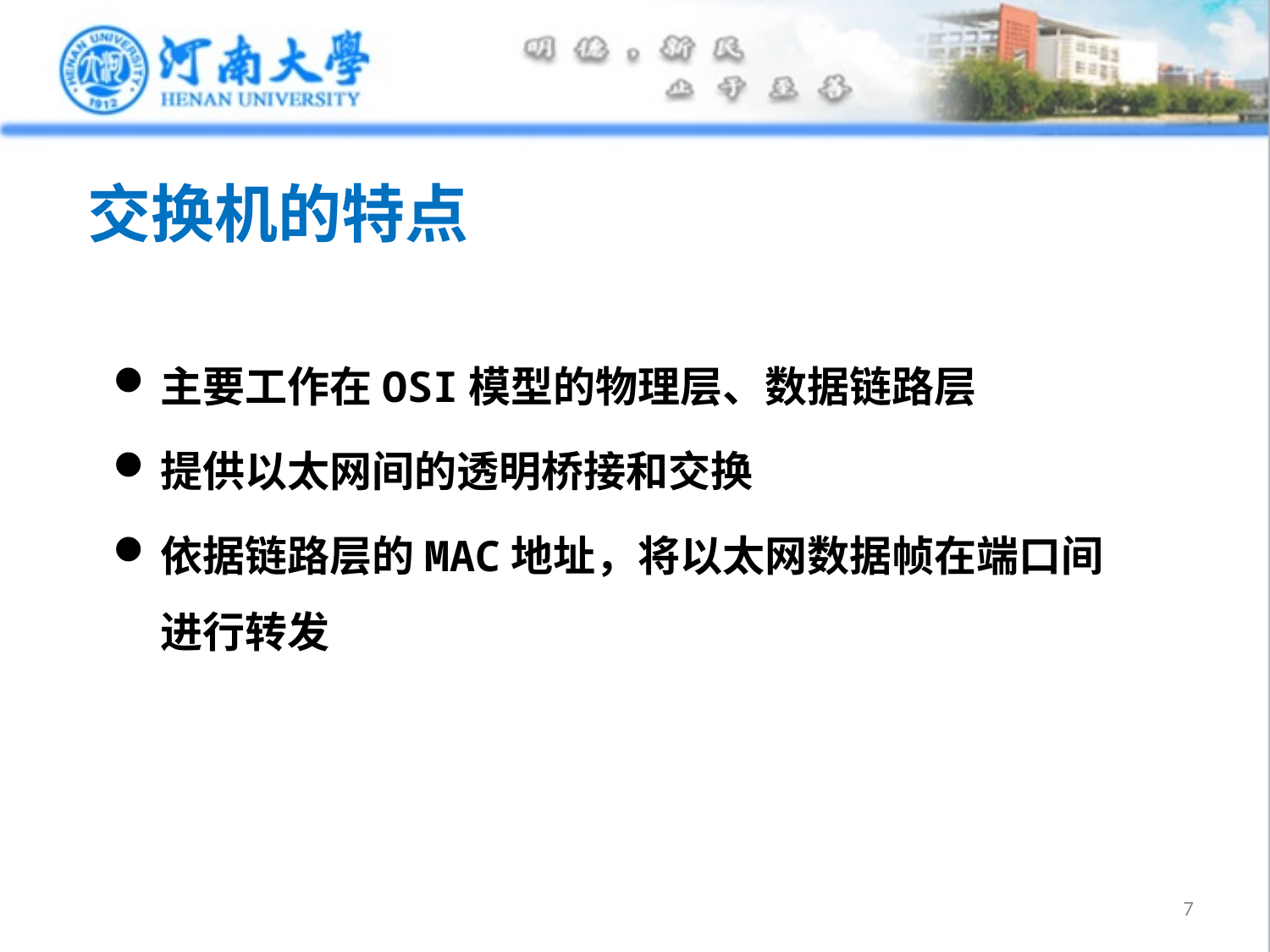

# 交换机的特点
主要工作在OSI模型的物理层、数据链路层
提供以太网间的透明桥接和交换
依据链路层的MAC地址，将以太网数据帧在端口间进行转发

7